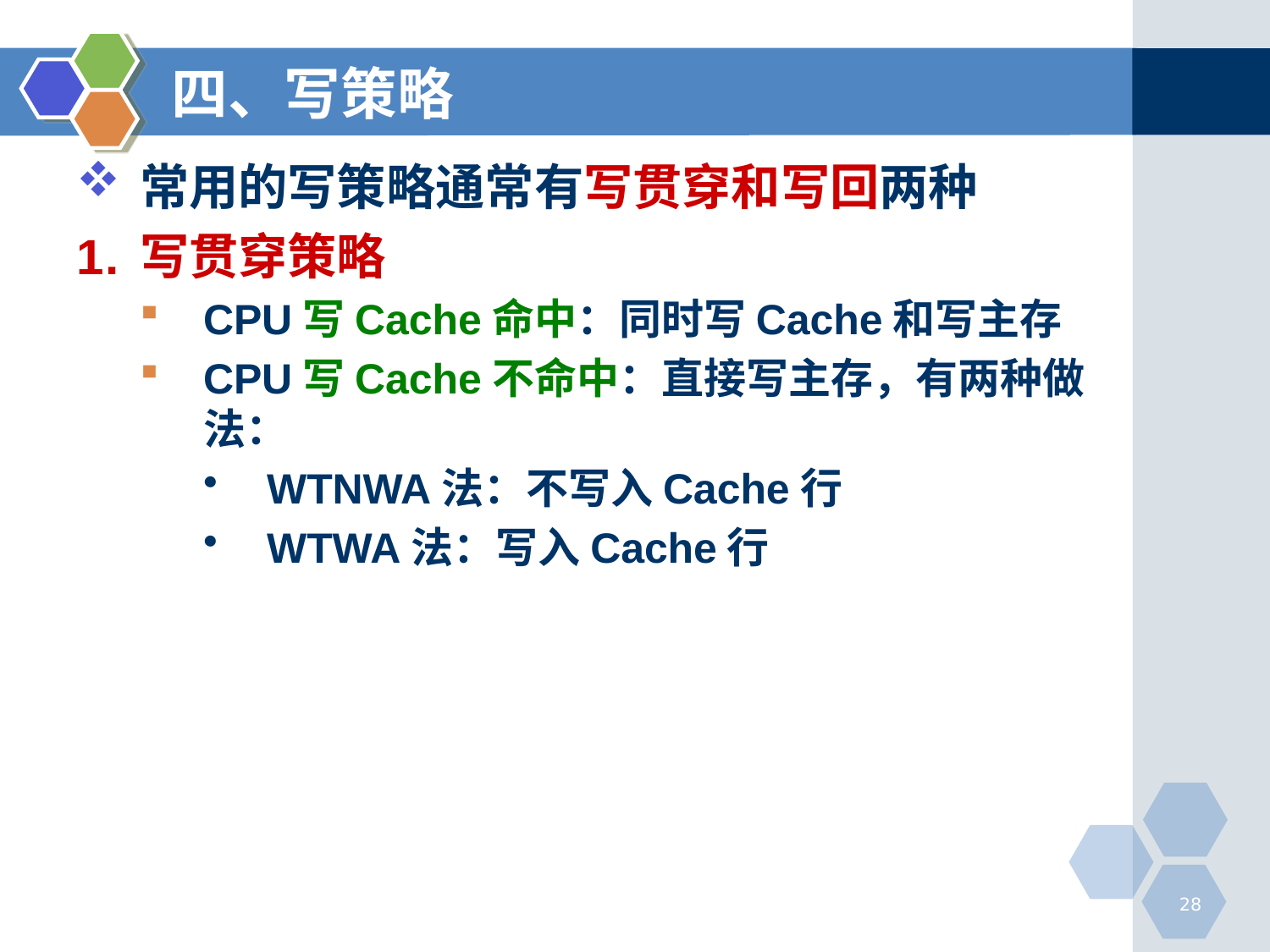

# 四、写策略
常用的写策略通常有写贯穿和写回两种
写贯穿策略
CPU写Cache命中：同时写Cache和写主存
CPU写Cache不命中：直接写主存，有两种做法：
WTNWA法：不写入Cache行
WTWA法：写入Cache行
28